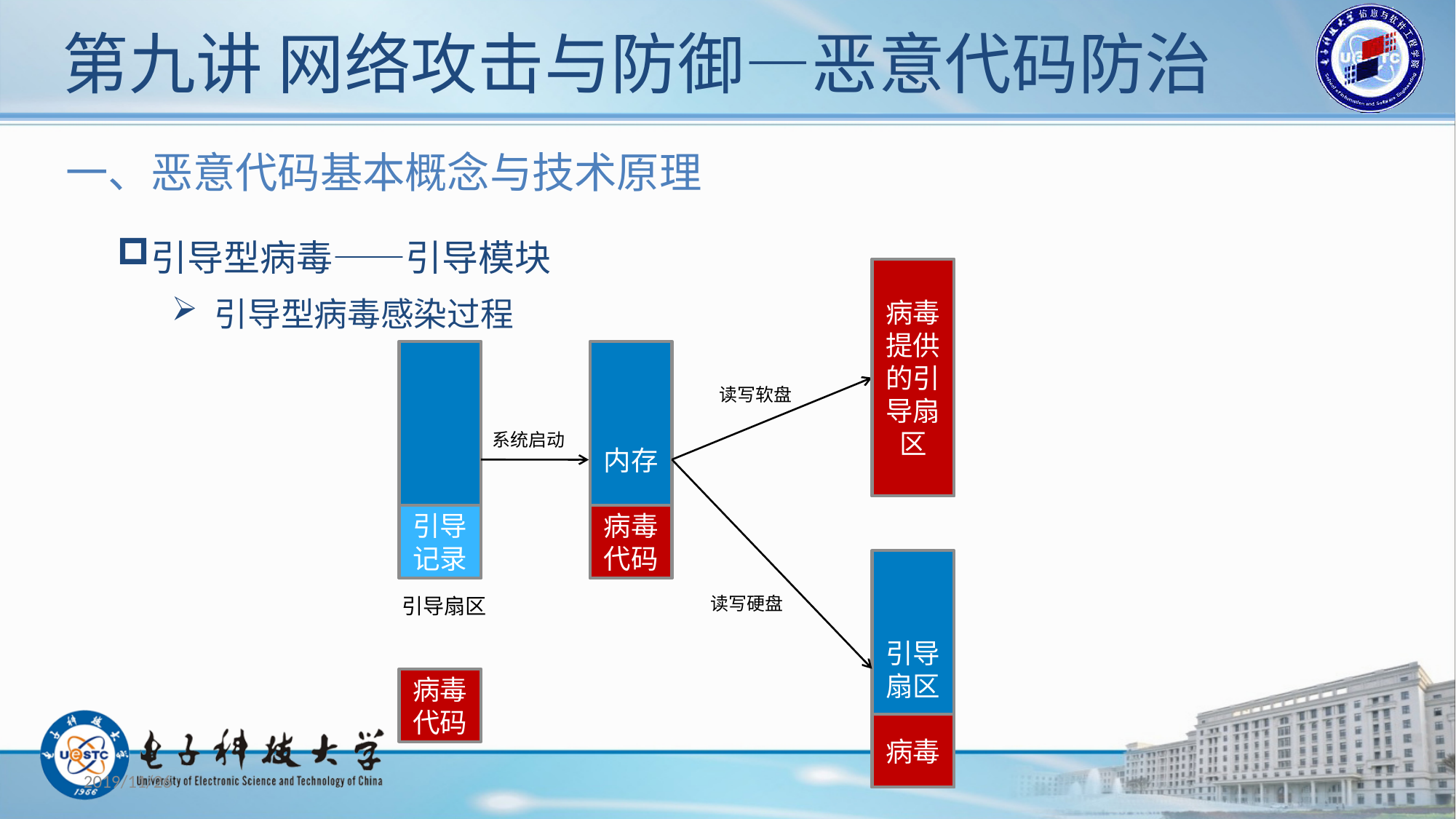

# 第九讲 网络攻击与防御—恶意代码防治
一、恶意代码基本概念与技术原理
引导型病毒——引导模块
 引导型病毒感染过程
引导扇区
病毒提供的引导扇区

内存
读写软盘
系统启动
引导记录
病毒代码
引导扇区
引导扇区
读写硬盘
病毒代码
主引导记录
病毒
2019/11/26